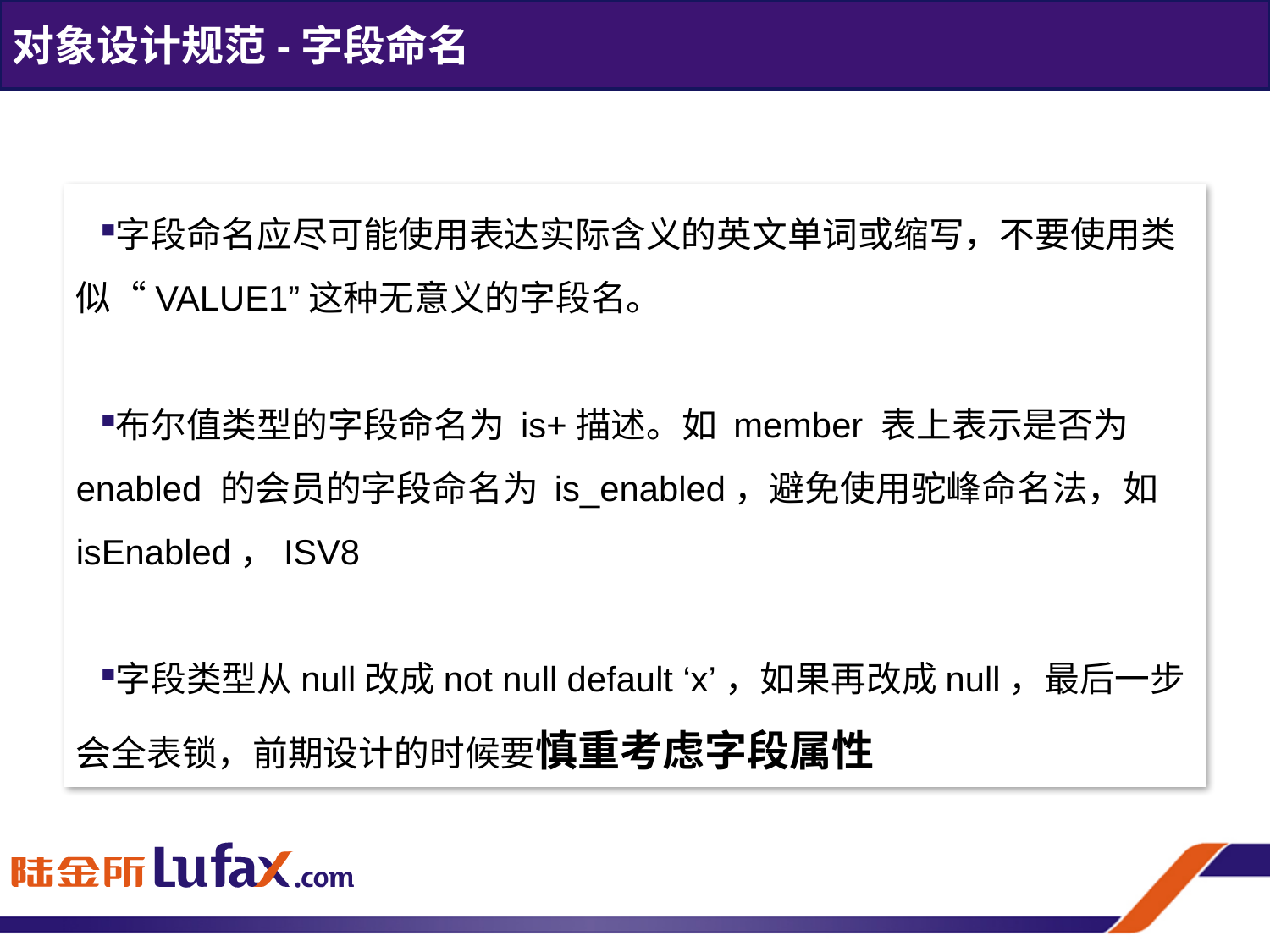

对象设计规范-字段命名
字段命名应尽可能使用表达实际含义的英文单词或缩写，不要使用类似“VALUE1”这种无意义的字段名。

布尔值类型的字段命名为 is+描述。如 member 表上表示是否为 enabled 的会员的字段命名为 is_enabled，避免使用驼峰命名法，如 isEnabled，ISV8

字段类型从null改成not null default ‘x’，如果再改成null，最后一步会全表锁，前期设计的时候要慎重考虑字段属性